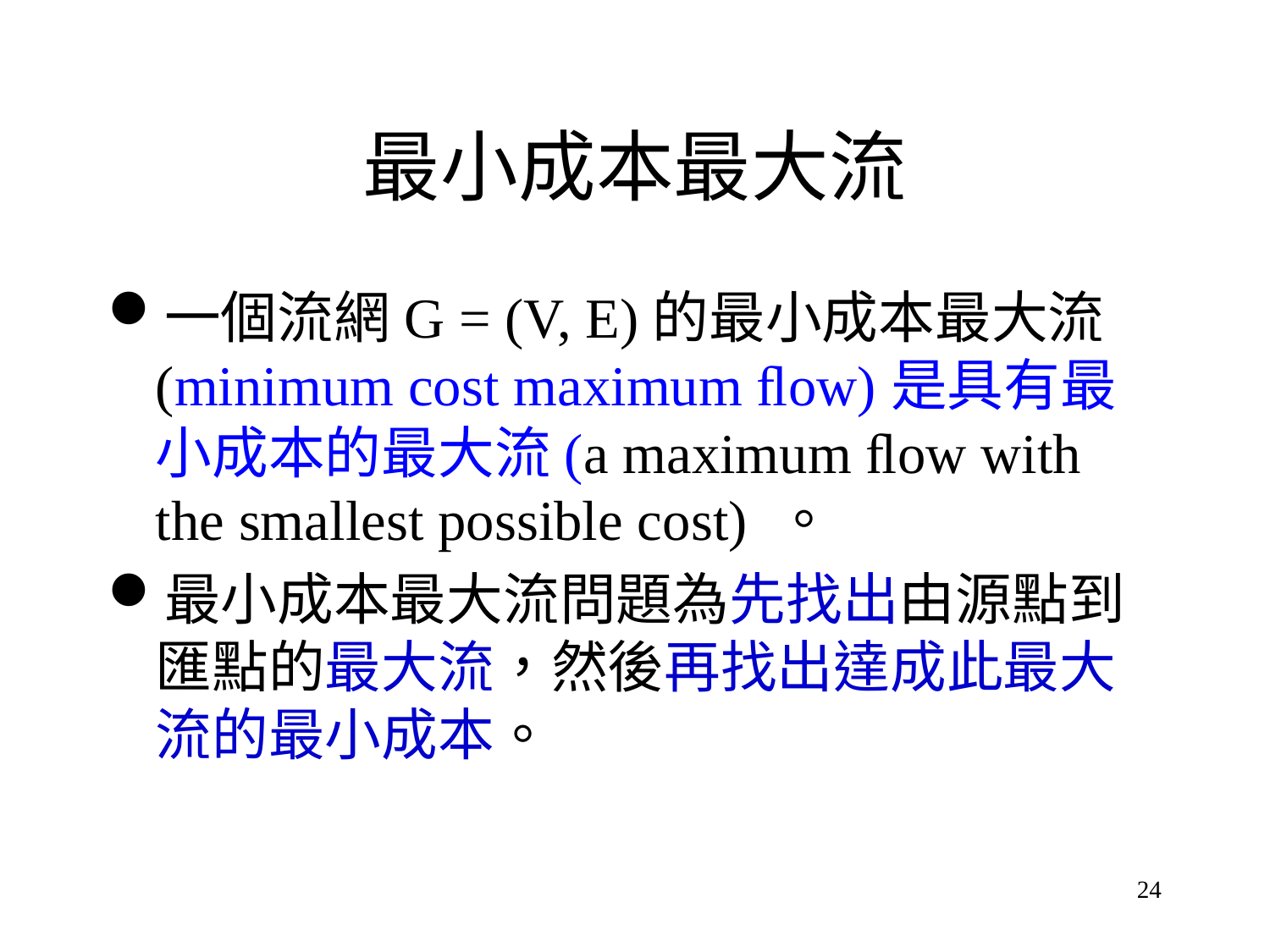

# 最小成本最大流
一個流網G = (V, E)的最小成本最大流(minimum cost maximum ﬂow)是具有最小成本的最大流(a maximum ﬂow with the smallest possible cost) 。
最小成本最大流問題為先找出由源點到匯點的最大流，然後再找出達成此最大流的最小成本。
24